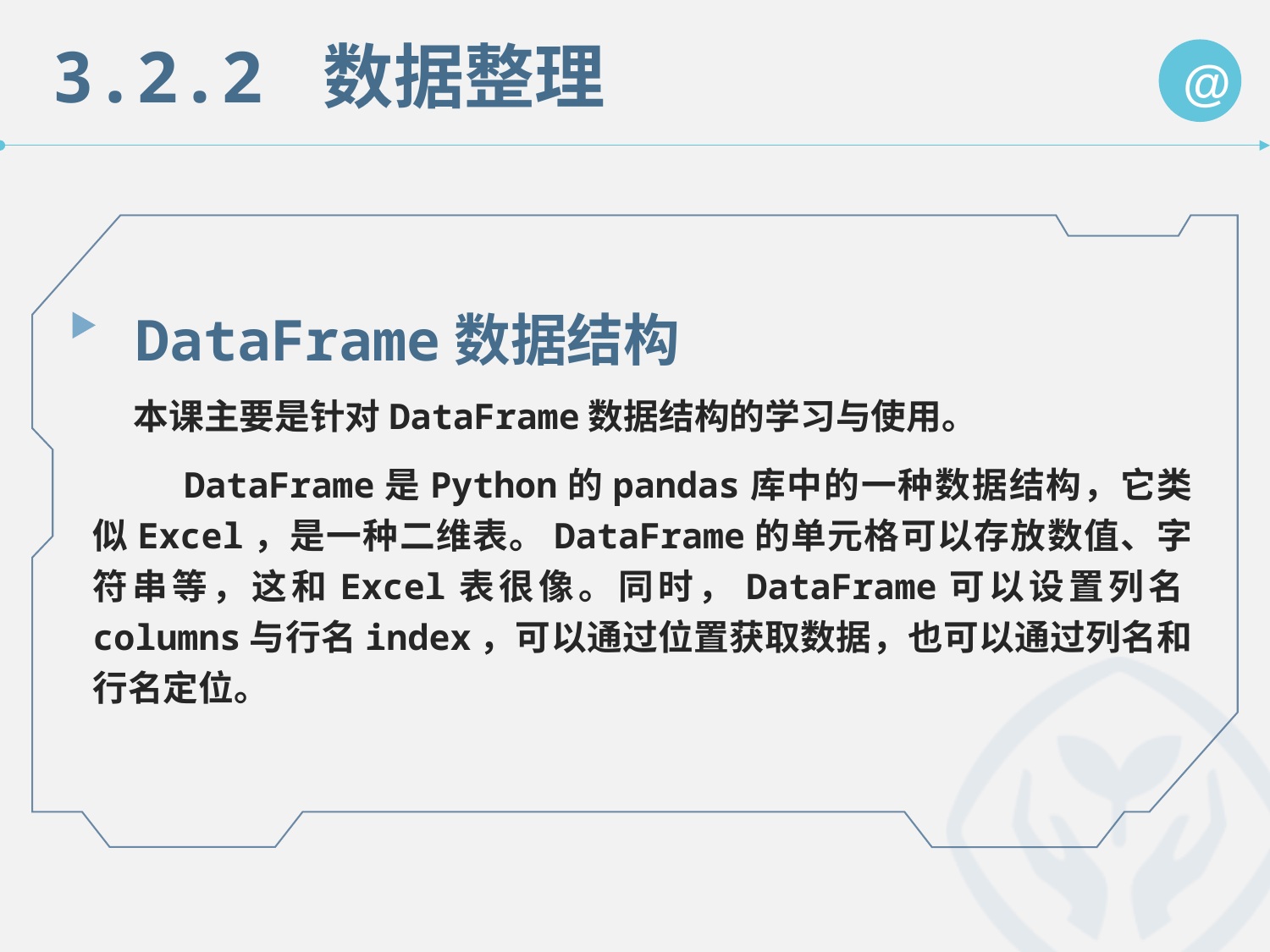

3.2.2 数据整理
@

DataFrame数据结构

    本课主要是针对DataFrame数据结构的学习与使用。
    DataFrame是Python的pandas库中的一种数据结构，它类似Excel，是一种二维表。DataFrame的单元格可以存放数值、字符串等，这和Excel表很像。同时，DataFrame可以设置列名columns与行名index，可以通过位置获取数据，也可以通过列名和行名定位。